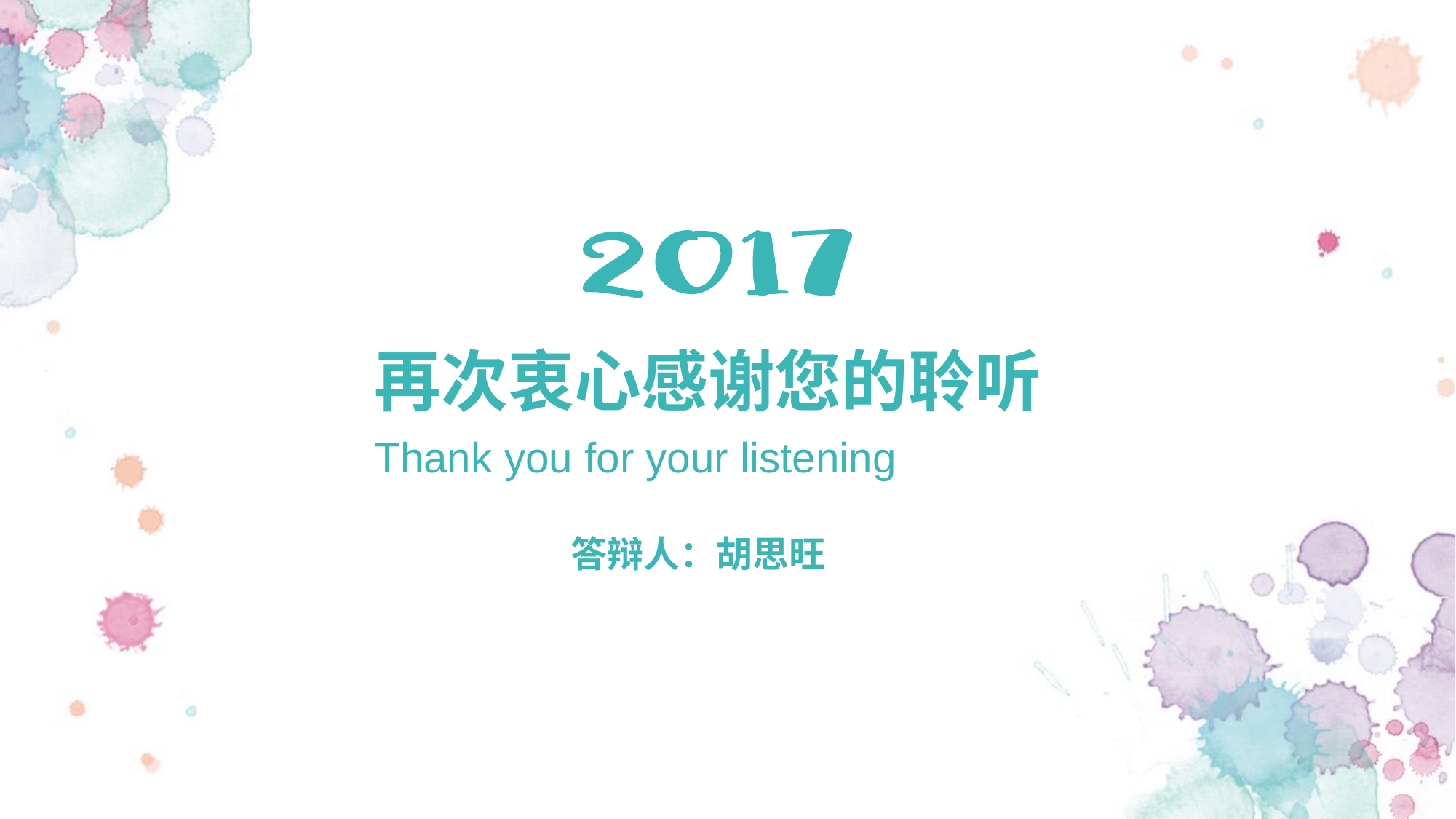

再次衷心感谢您的聆听
Thank you for your listening
答辩人：胡思旺